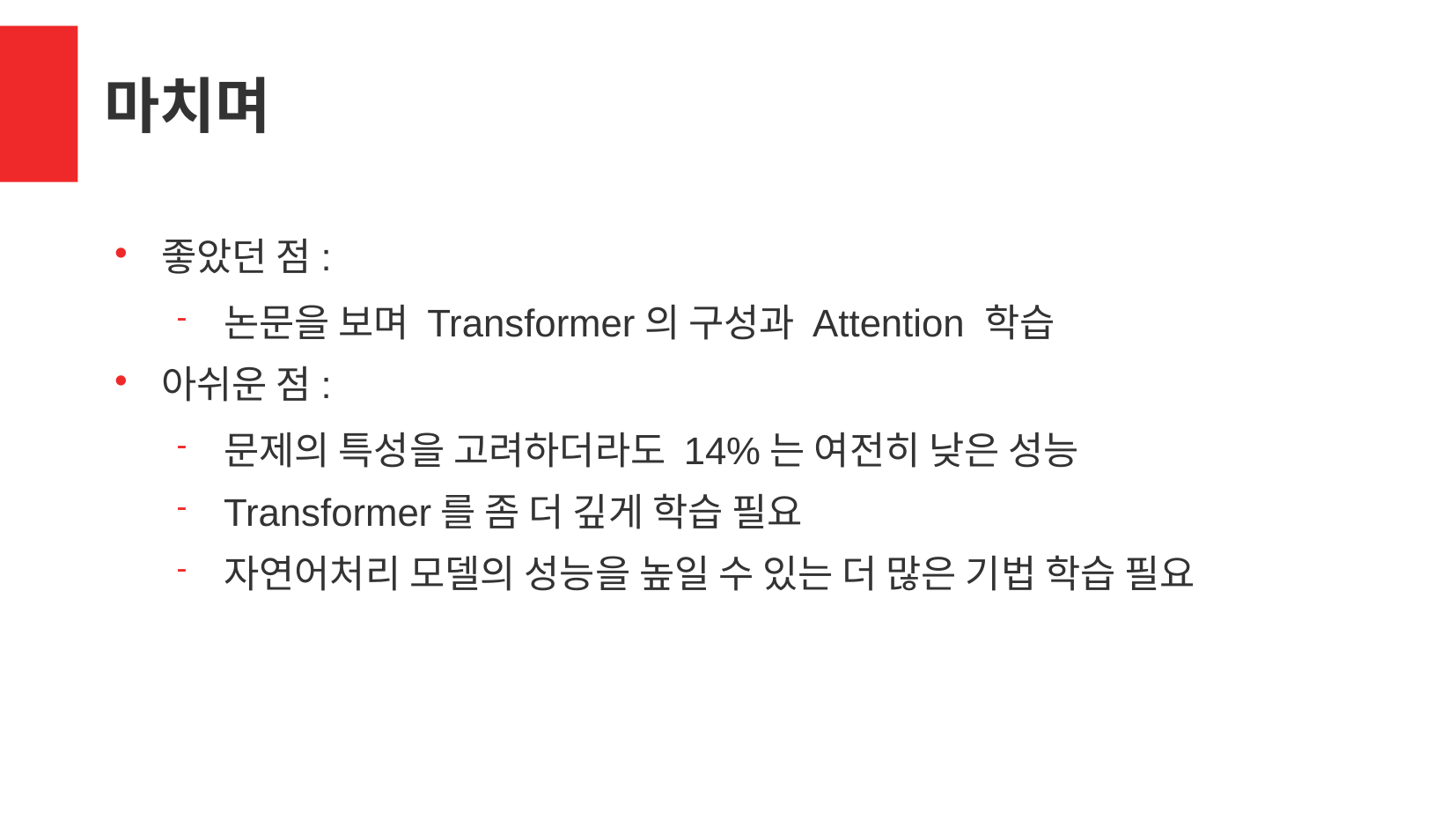

마치며
좋았던 점:
논문을 보며 Transformer의 구성과 Attention 학습
아쉬운 점:
문제의 특성을 고려하더라도 14%는 여전히 낮은 성능
Transformer를 좀 더 깊게 학습 필요
자연어처리 모델의 성능을 높일 수 있는 더 많은 기법 학습 필요